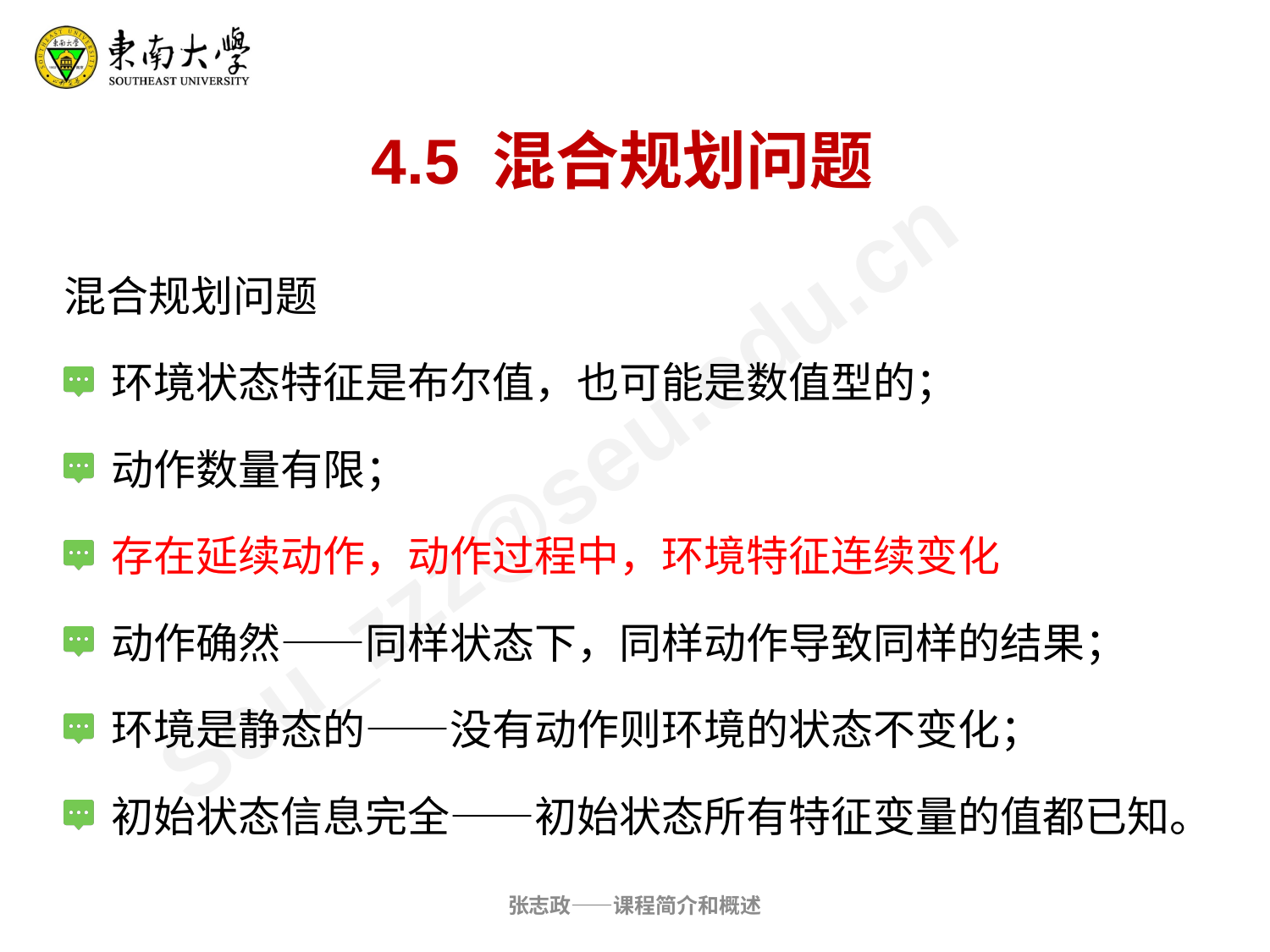

4.5 混合规划问题
混合规划问题
环境状态特征是布尔值，也可能是数值型的；
动作数量有限；
存在延续动作，动作过程中，环境特征连续变化
动作确然——同样状态下，同样动作导致同样的结果；
环境是静态的——没有动作则环境的状态不变化；
初始状态信息完全——初始状态所有特征变量的值都已知。

张志政——课程简介和概述
43